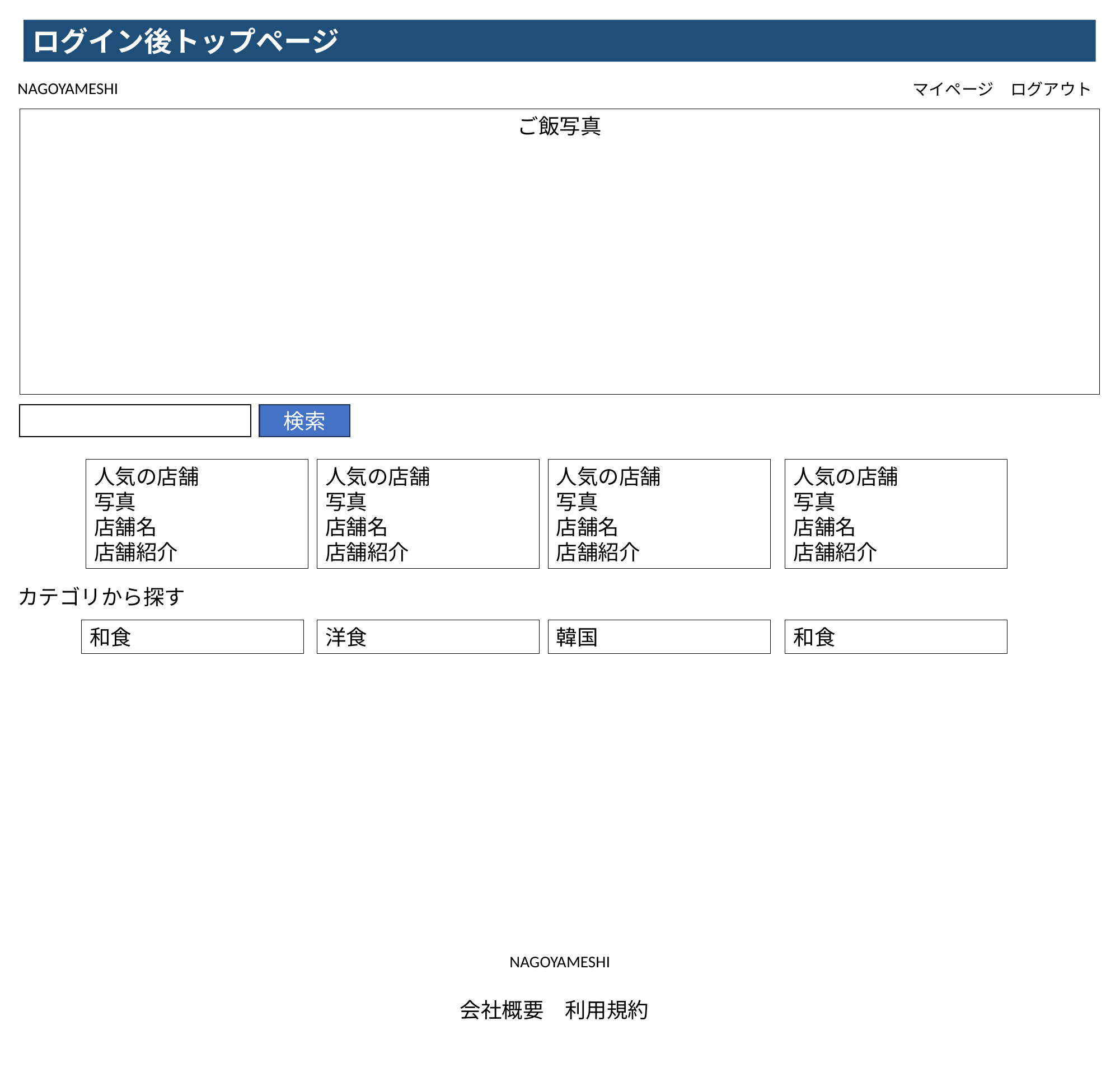

ログイン後トップページ
NAGOYAMESHI
マイページ　ログアウト

ご飯写真

検索
人気の店舗
写真
店舗名
店舗紹介
人気の店舗
写真
店舗名
店舗紹介
人気の店舗
写真
店舗名
店舗紹介
人気の店舗
写真
店舗名
店舗紹介
カテゴリから探す
和食
洋食
韓国
和食
NAGOYAMESHI
会社概要　利用規約